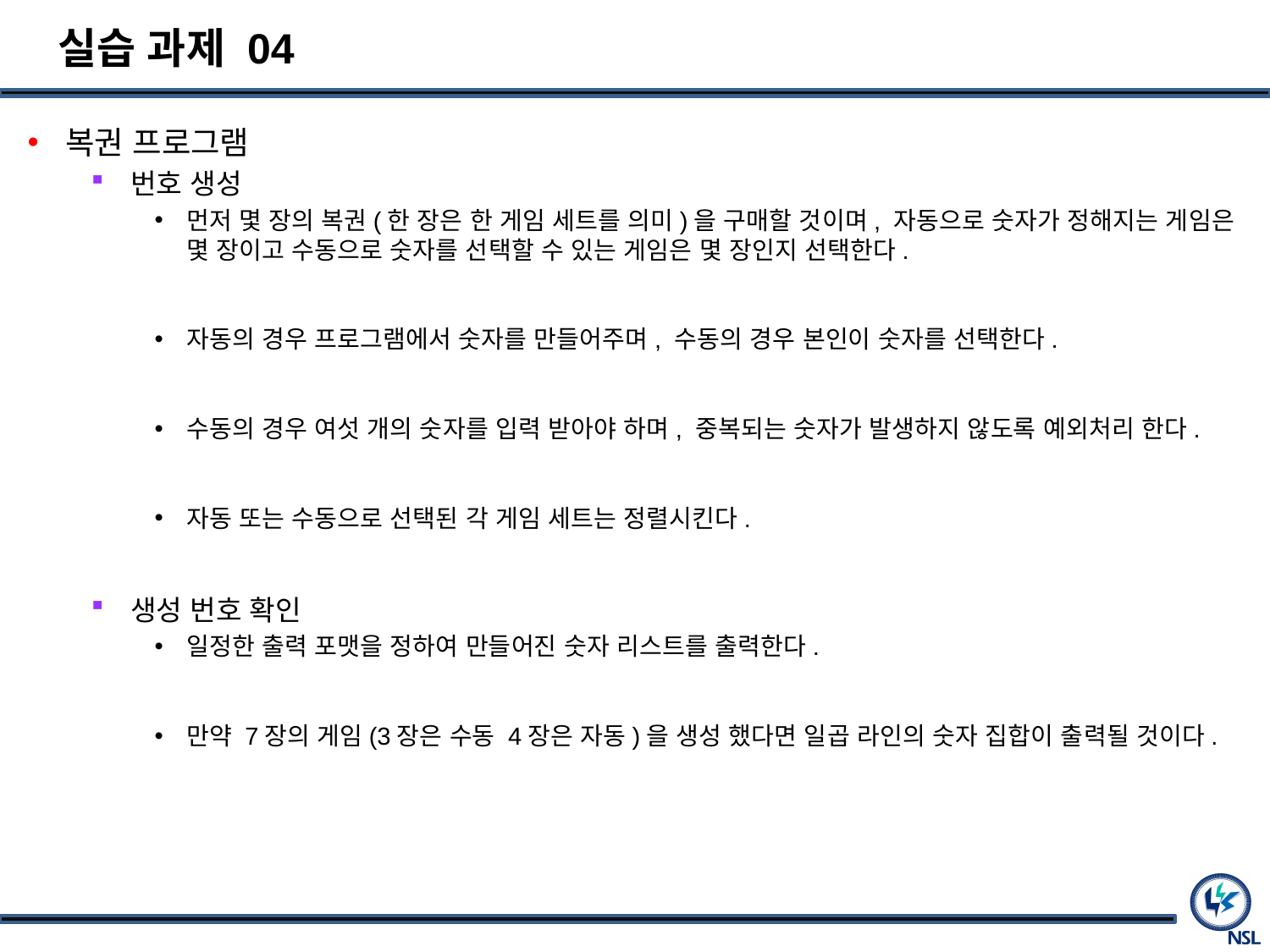

# 실습 과제 04
복권 프로그램
번호 생성
먼저 몇 장의 복권(한 장은 한 게임 세트를 의미)을 구매할 것이며, 자동으로 숫자가 정해지는 게임은 몇 장이고 수동으로 숫자를 선택할 수 있는 게임은 몇 장인지 선택한다.

자동의 경우 프로그램에서 숫자를 만들어주며, 수동의 경우 본인이 숫자를 선택한다.

수동의 경우 여섯 개의 숫자를 입력 받아야 하며, 중복되는 숫자가 발생하지 않도록 예외처리 한다.

자동 또는 수동으로 선택된 각 게임 세트는 정렬시킨다.

생성 번호 확인
일정한 출력 포맷을 정하여 만들어진 숫자 리스트를 출력한다.

만약 7장의 게임(3장은 수동 4장은 자동)을 생성 했다면 일곱 라인의 숫자 집합이 출력될 것이다.